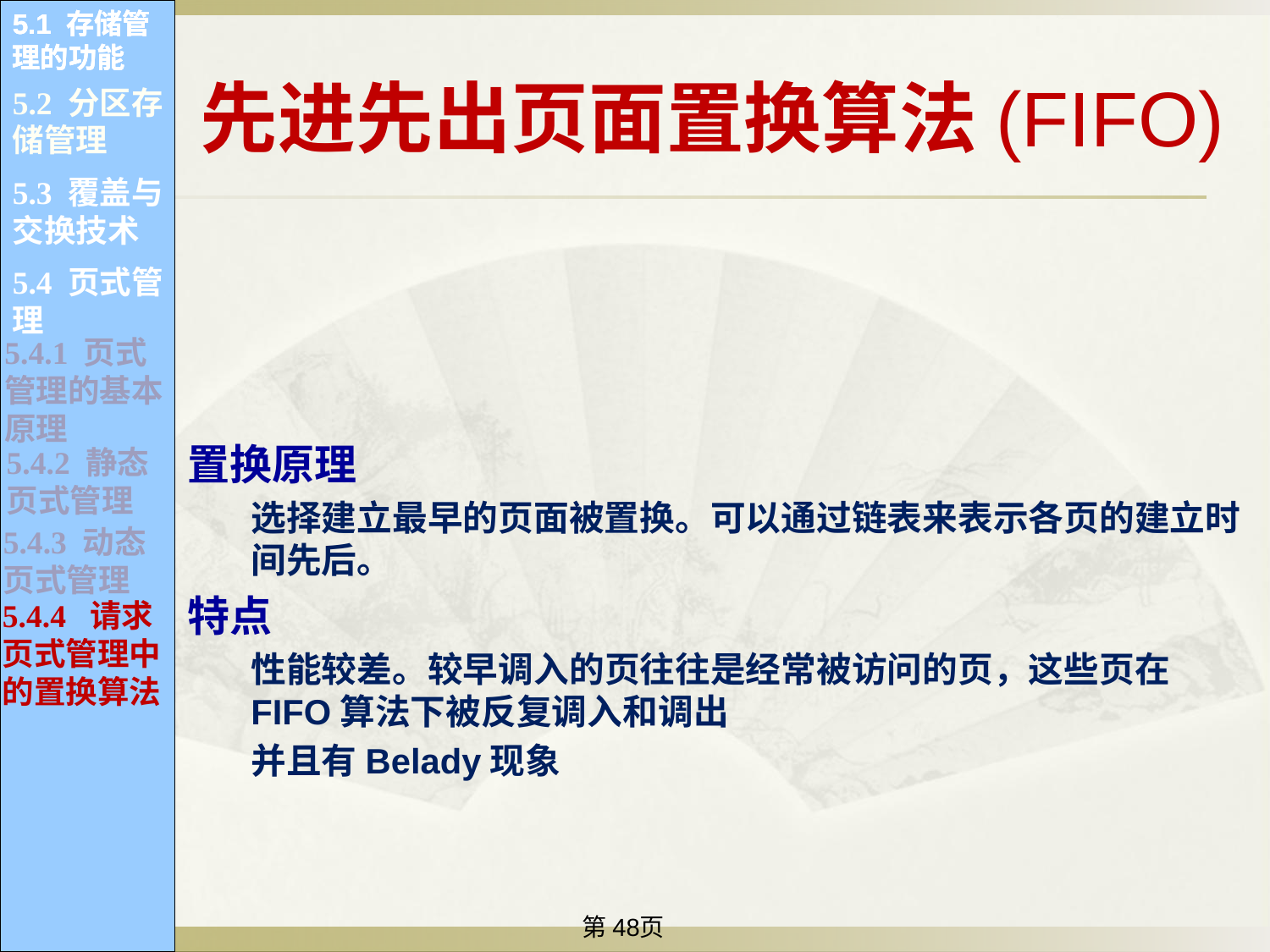

5.1 存储管理的功能

5.1 存储管理的功能
5.1 存储管理的功能
5.1 存储管理的功能

5.1 存储管理的功能

5.1 存储管理的功能
5.1 存储管理的功能
5.1 存储管理的功能

5.1 存储管理的功能

5.1 存储管理的功能
5.1 存储管理的功能
5.1 存储管理的功能
先进先出页面置换算法(FIFO)
5.2 分区存储管理
5.1.1 内存的分配和回收
5.1.2 内存空间的共享
5.1.2 内存空间的共享
5.3 覆盖与交换技术
置换原理
选择建立最早的页面被置换。可以通过链表来表示各页的建立时间先后。
特点
性能较差。较早调入的页往往是经常被访问的页，这些页在FIFO算法下被反复调入和调出
并且有Belady现象

5.1.3 存储保护
5.1.3 存储保护
5.4 页式管理
5.1.4 内存空间的扩充
5.4.1 页式管理的基本原理
5.4.2 静态页式管理
5.4.3 动态页式管理
5.4.4  请求页式管理中的置换算法